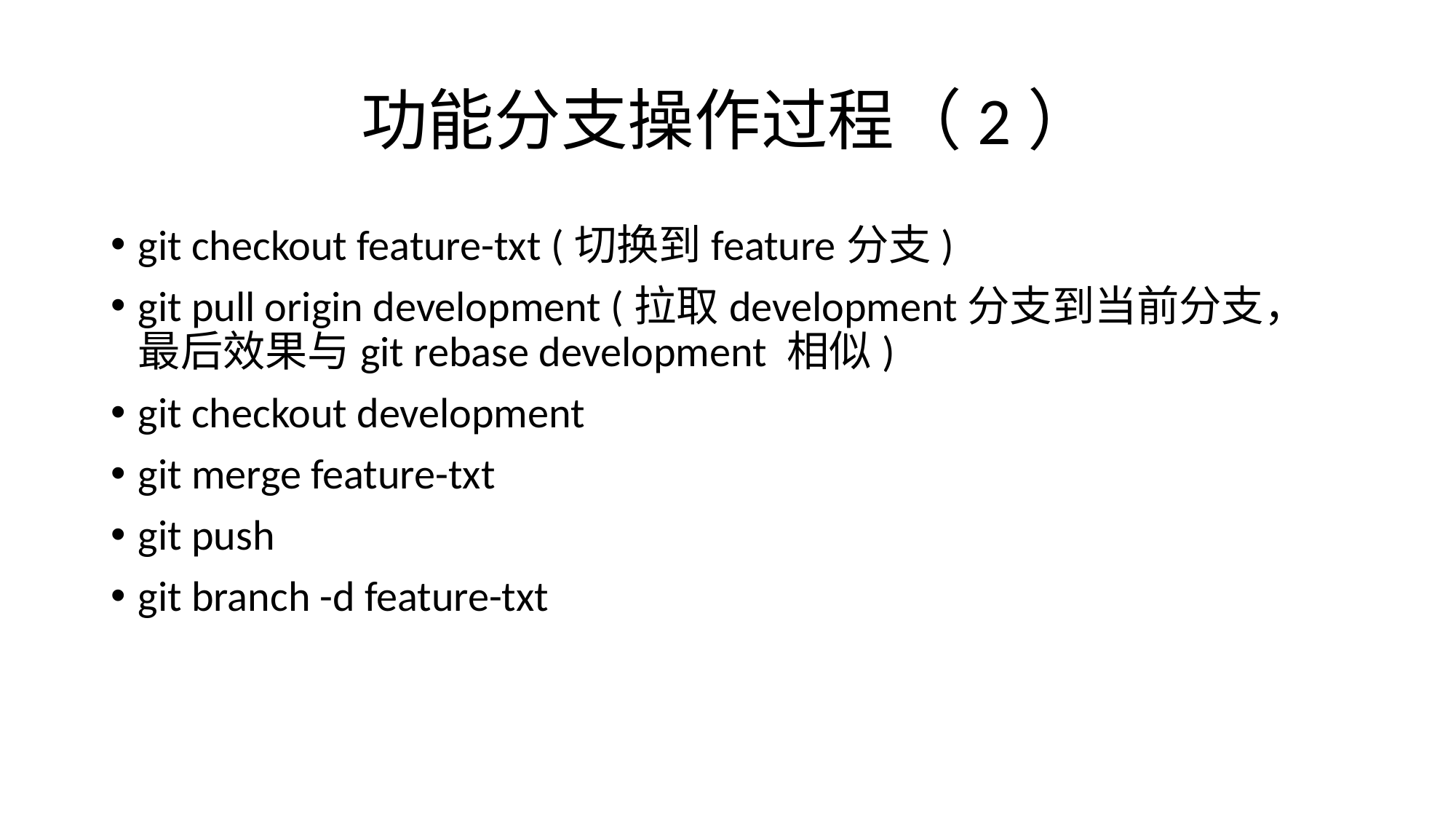

# 功能分支操作过程（2）
git checkout feature-txt (切换到feature分支)
git pull origin development (拉取development分支到当前分支，最后效果与git rebase development 相似)
git checkout development
git merge feature-txt
git push
git branch -d feature-txt